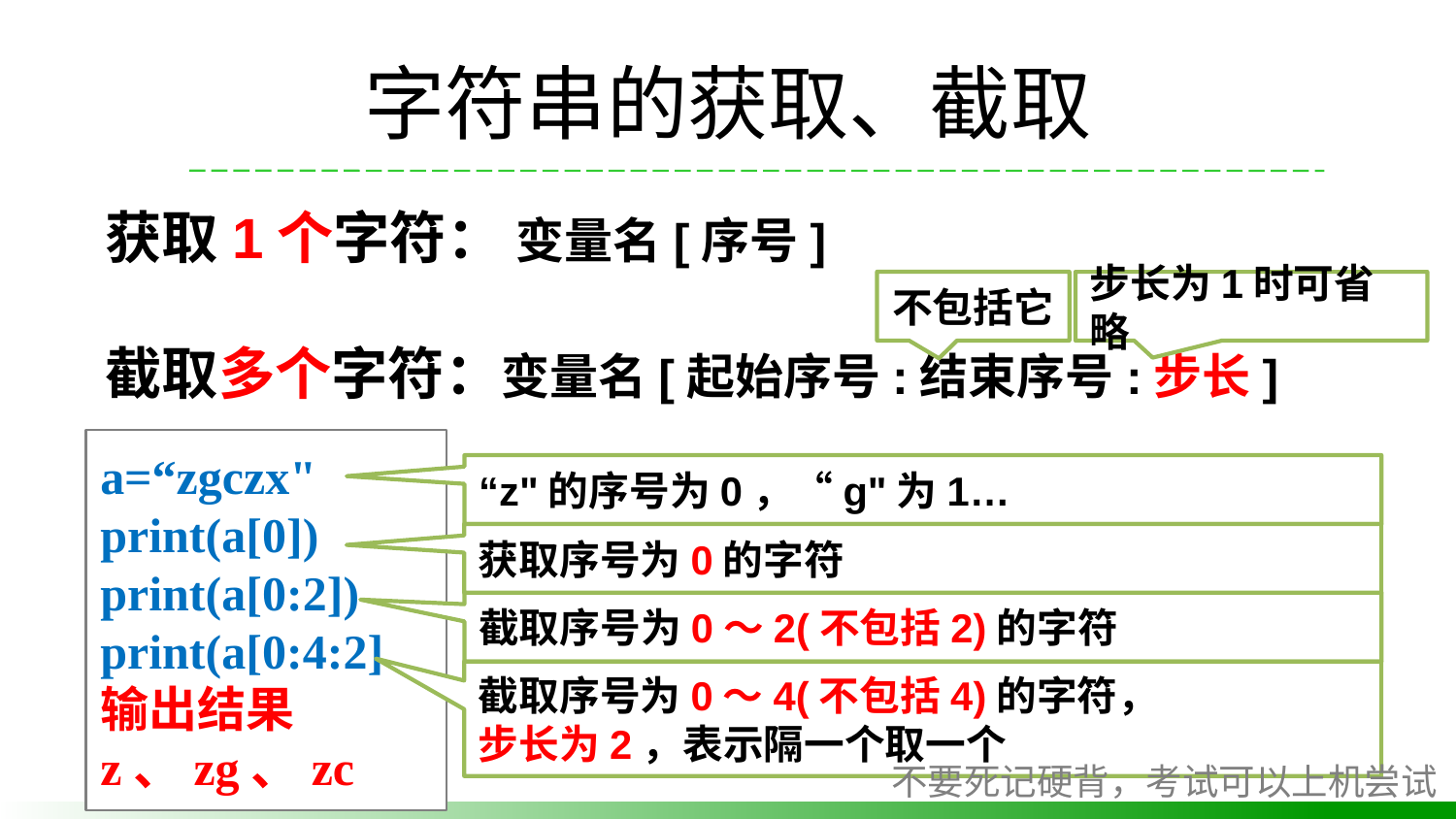

# 字符串的获取、截取
获取1个字符： 变量名[序号]

截取多个字符：变量名[起始序号:结束序号:步长]
不包括它
步长为1时可省略
a=“zgczx"
print(a[0])
print(a[0:2])
print(a[0:4:2]
输出结果
z、zg、zc
“z"的序号为0，“g"为1…
获取序号为0的字符
截取序号为0～2(不包括2)的字符
截取序号为0～4(不包括4)的字符，
步长为2，表示隔一个取一个
不要死记硬背，考试可以上机尝试